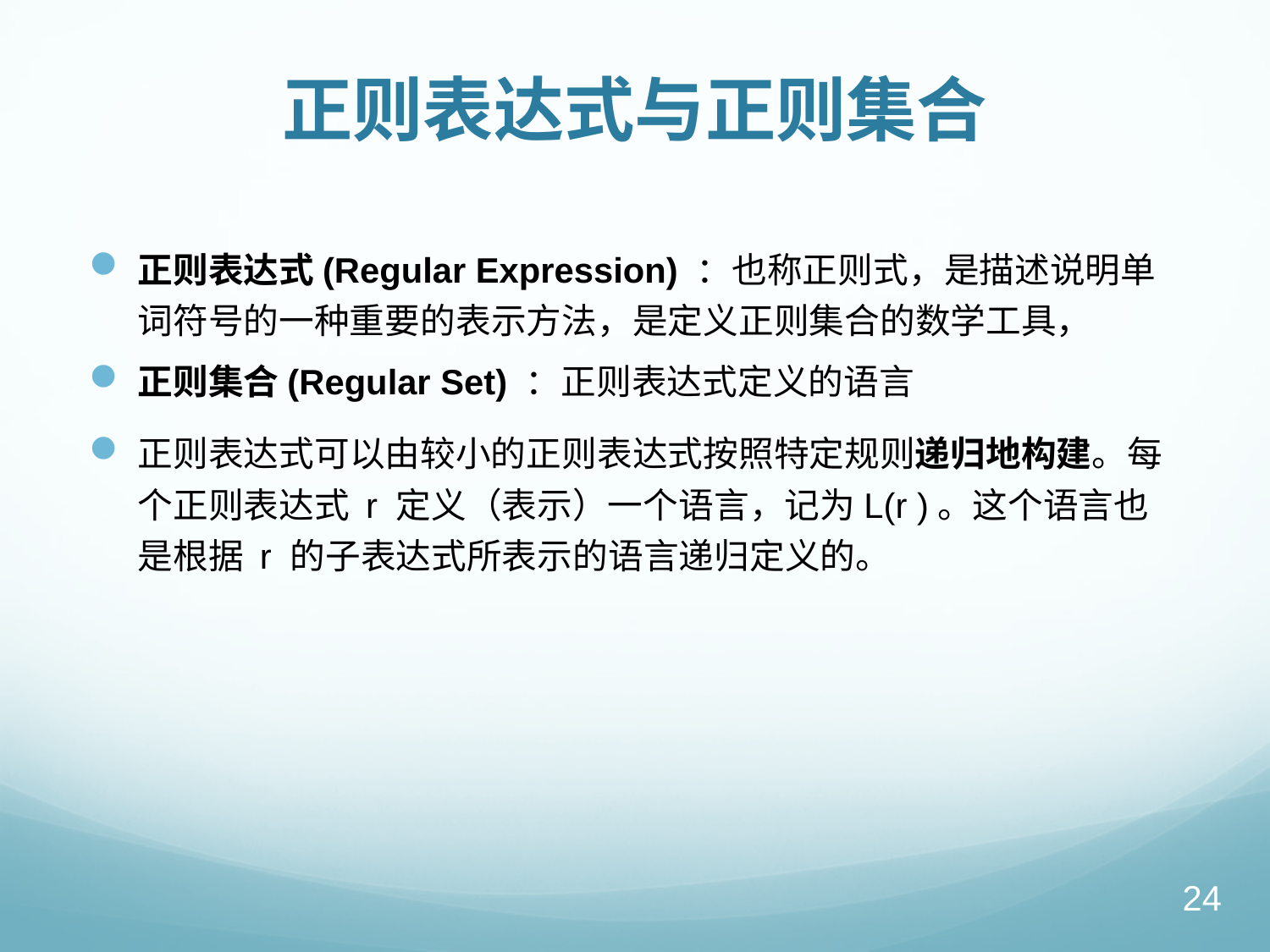

# 正则表达式与正则集合
正则表达式(Regular Expression) ：也称正则式，是描述说明单词符号的一种重要的表示方法，是定义正则集合的数学工具，
正则集合(Regular Set) ：正则表达式定义的语言
正则表达式可以由较小的正则表达式按照特定规则递归地构建。每个正则表达式 r 定义（表示）一个语言，记为L(r )。这个语言也是根据 r 的子表达式所表示的语言递归定义的。
24